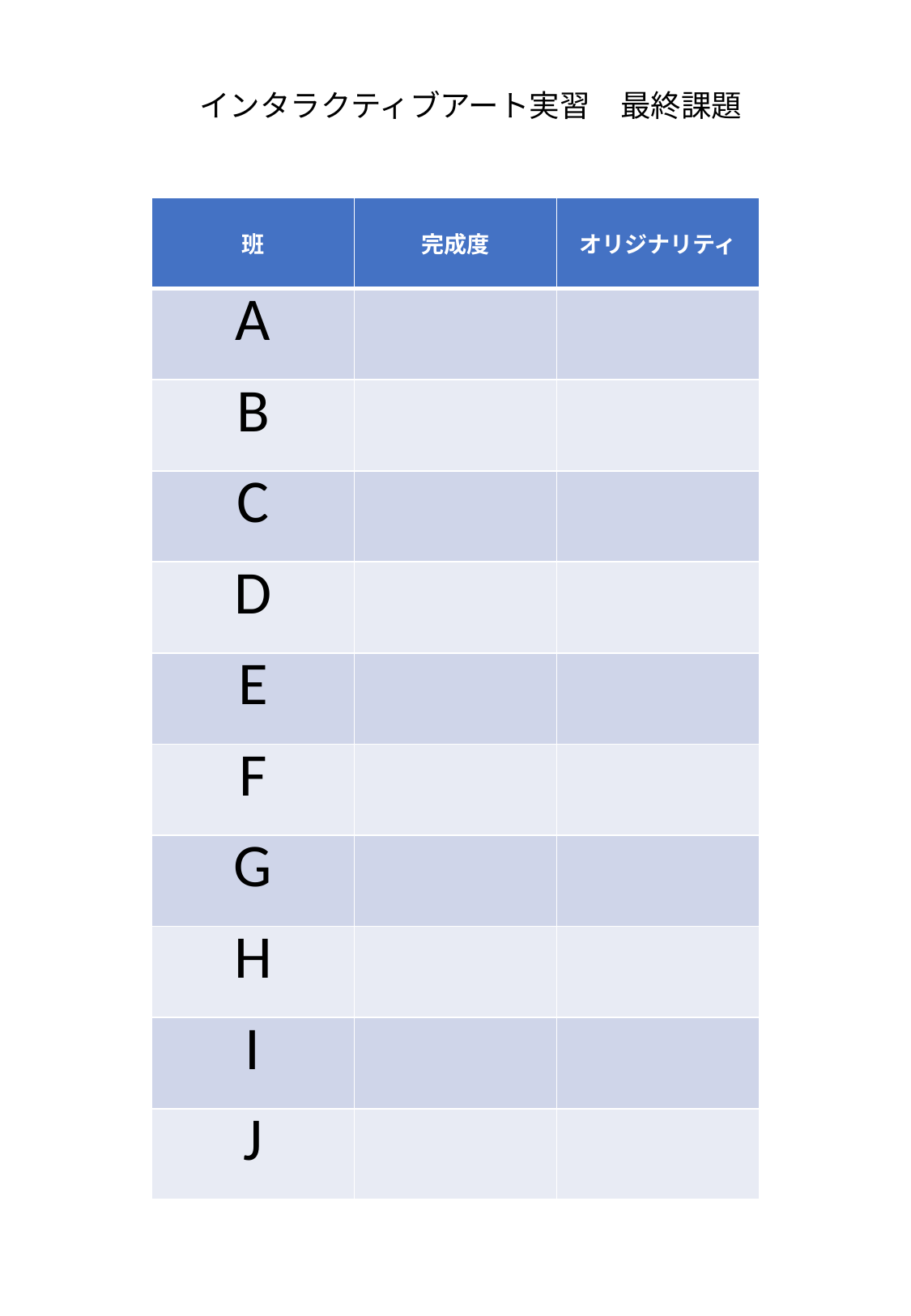

インタラクティブアート実習　最終課題
| 班 | 完成度 | オリジナリティ |
| --- | --- | --- |
| A |  |  |
| B |  |  |
| C |  |  |
| D |  |  |
| E |  |  |
| F |  |  |
| G |  |  |
| H |  |  |
| I |  |  |
| J |  |  |